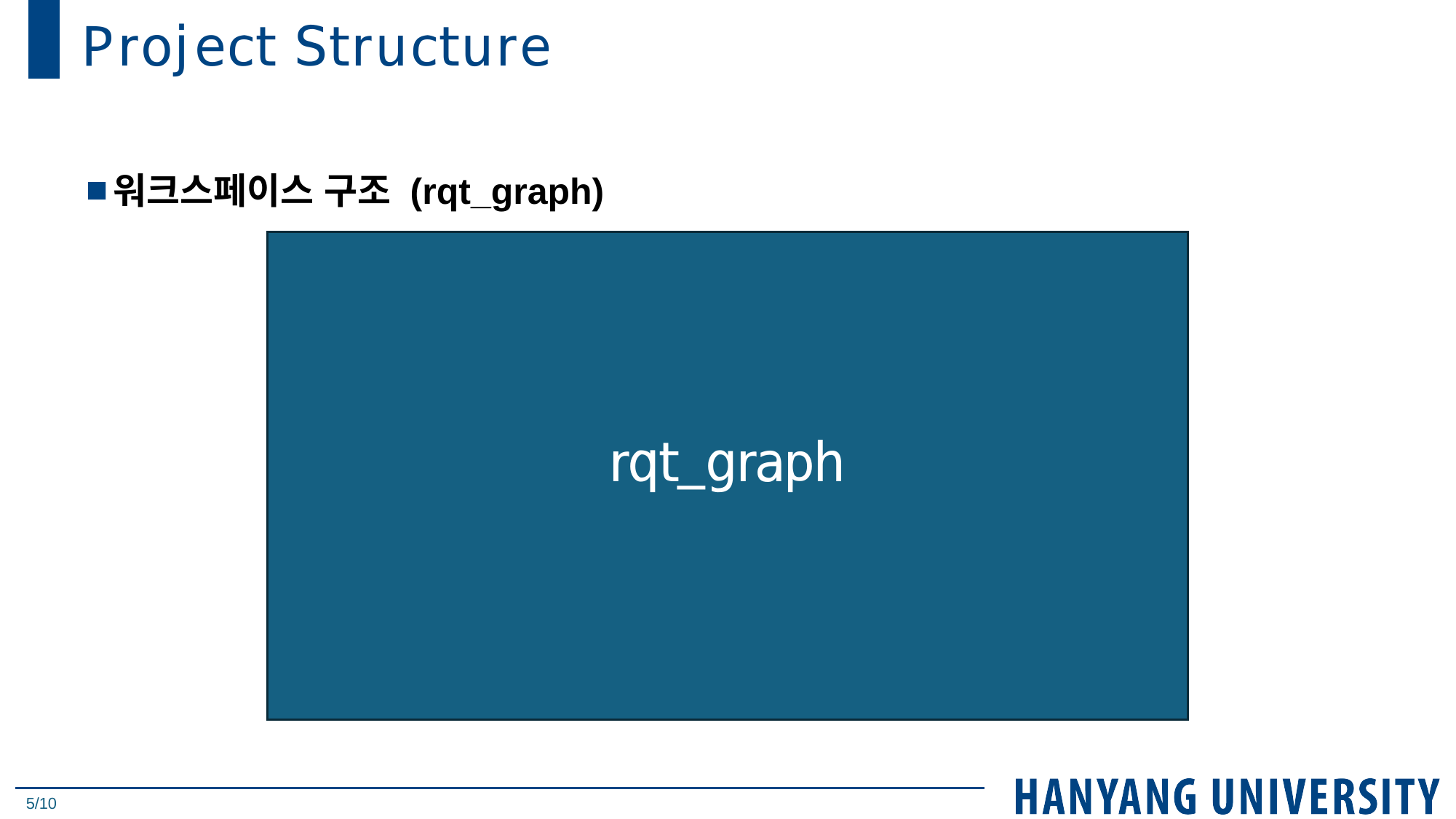

# Project Structure
워크스페이스 구조 (rqt_graph)
rqt_graph